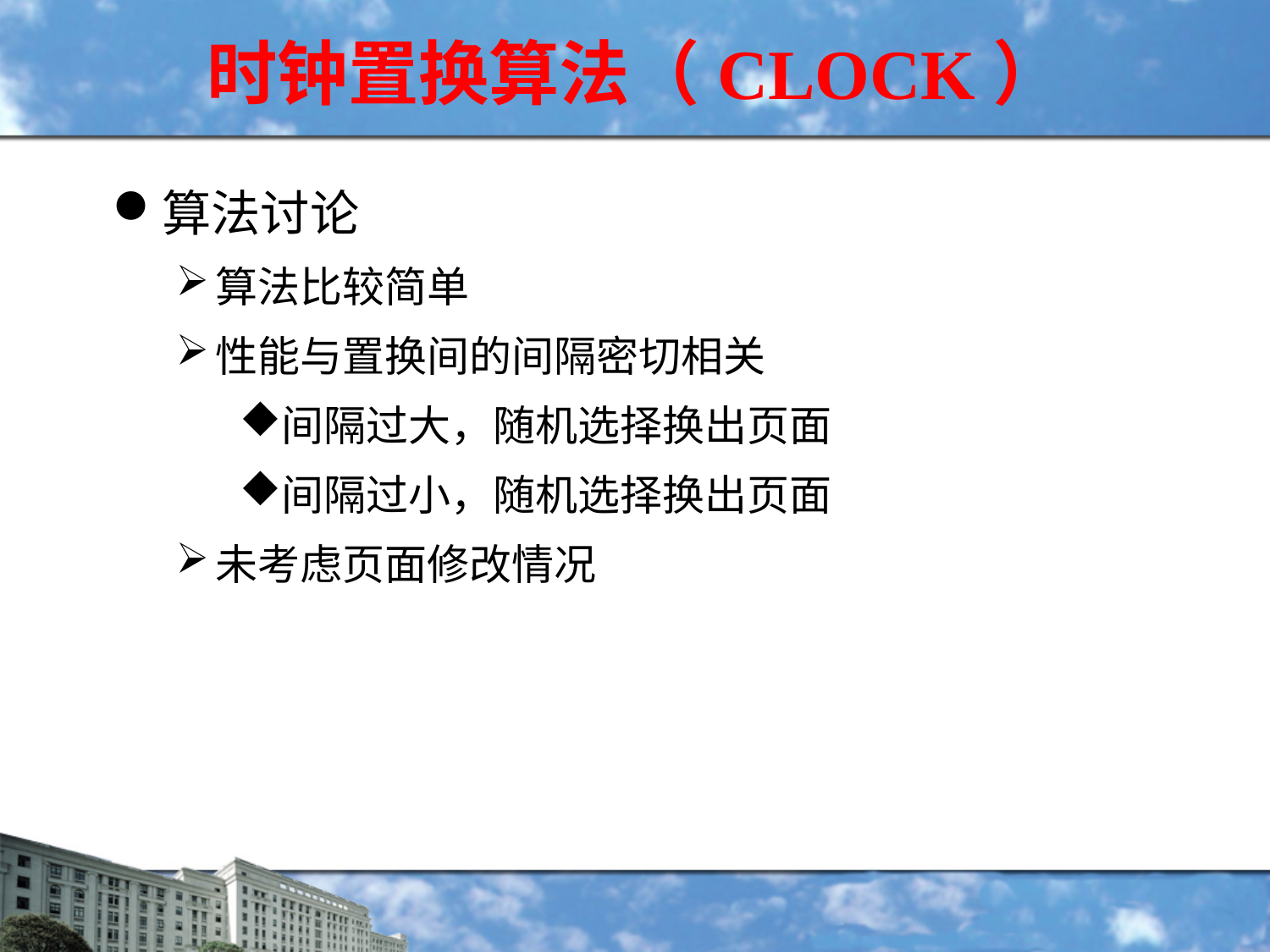

时钟置换算法（CLOCK）
算法讨论
算法比较简单
性能与置换间的间隔密切相关
间隔过大，随机选择换出页面
间隔过小，随机选择换出页面
未考虑页面修改情况